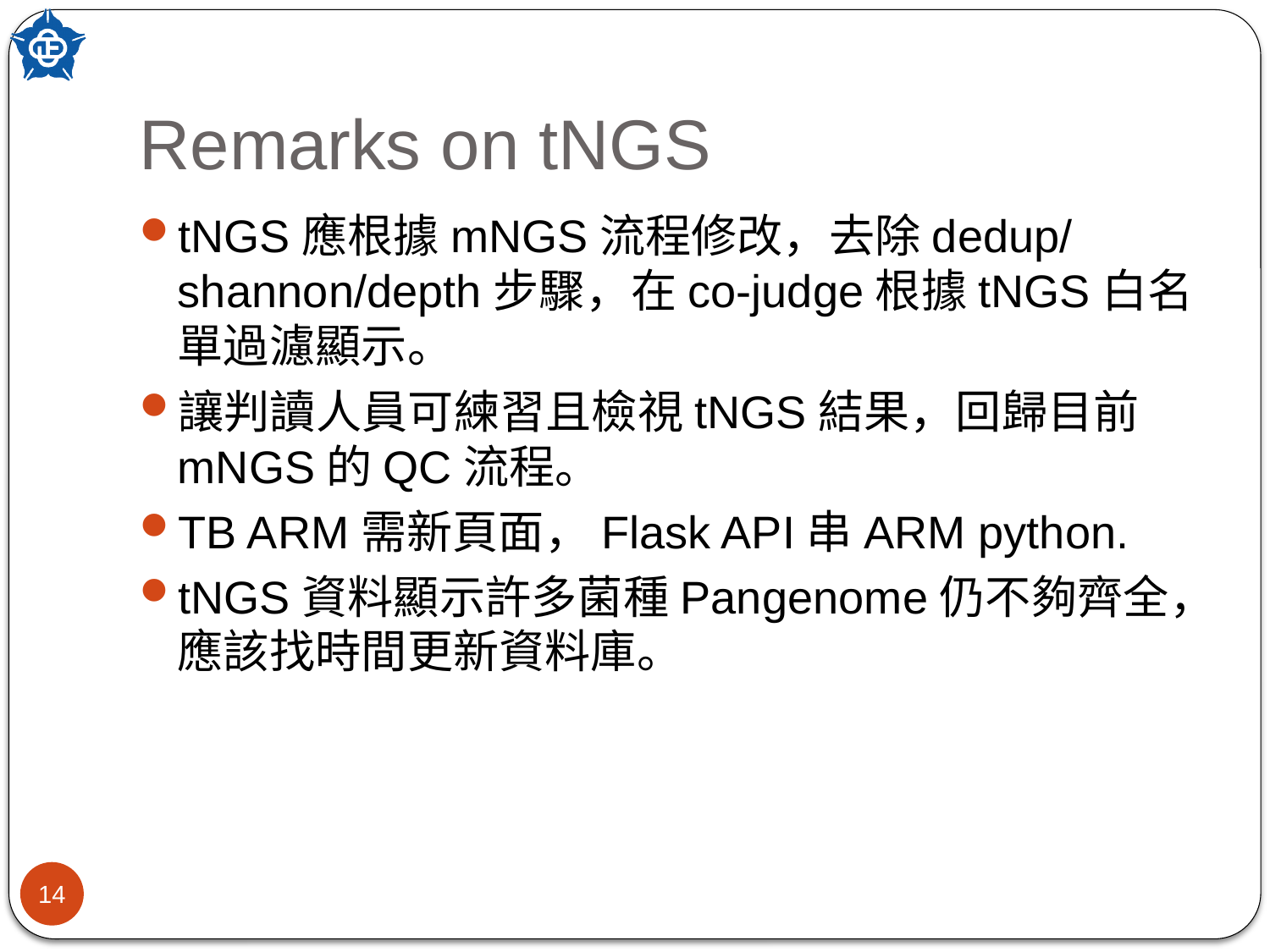

# Remarks on tNGS
tNGS應根據mNGS流程修改，去除dedup/shannon/depth步驟，在co-judge根據tNGS白名單過濾顯示。
讓判讀人員可練習且檢視tNGS結果，回歸目前mNGS的QC流程。
TB ARM需新頁面，Flask API串ARM python.
tNGS資料顯示許多菌種Pangenome仍不夠齊全，應該找時間更新資料庫。
14